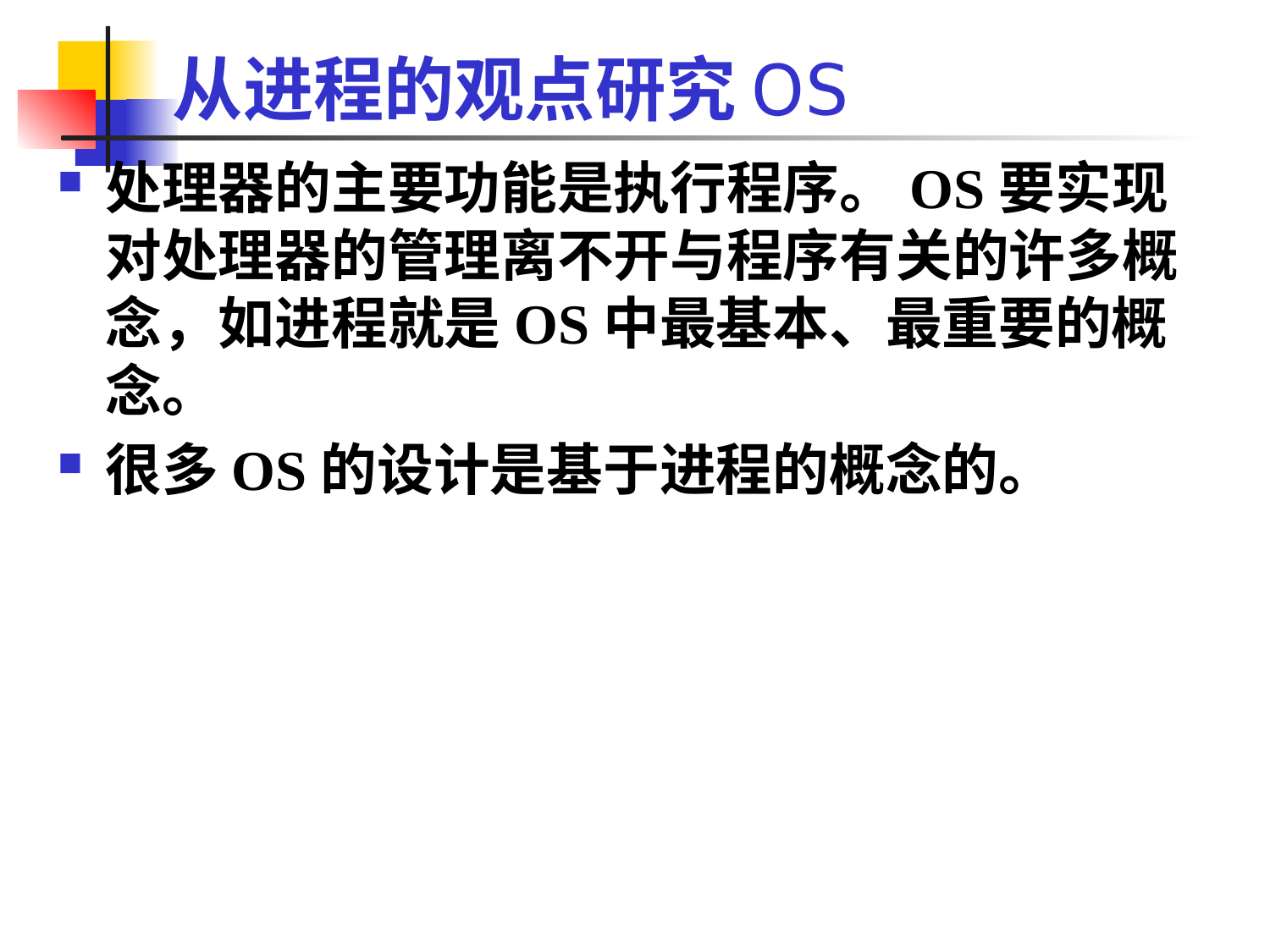

# 从进程的观点研究OS
处理器的主要功能是执行程序。OS要实现对处理器的管理离不开与程序有关的许多概念，如进程就是OS中最基本、最重要的概念。
很多OS的设计是基于进程的概念的。